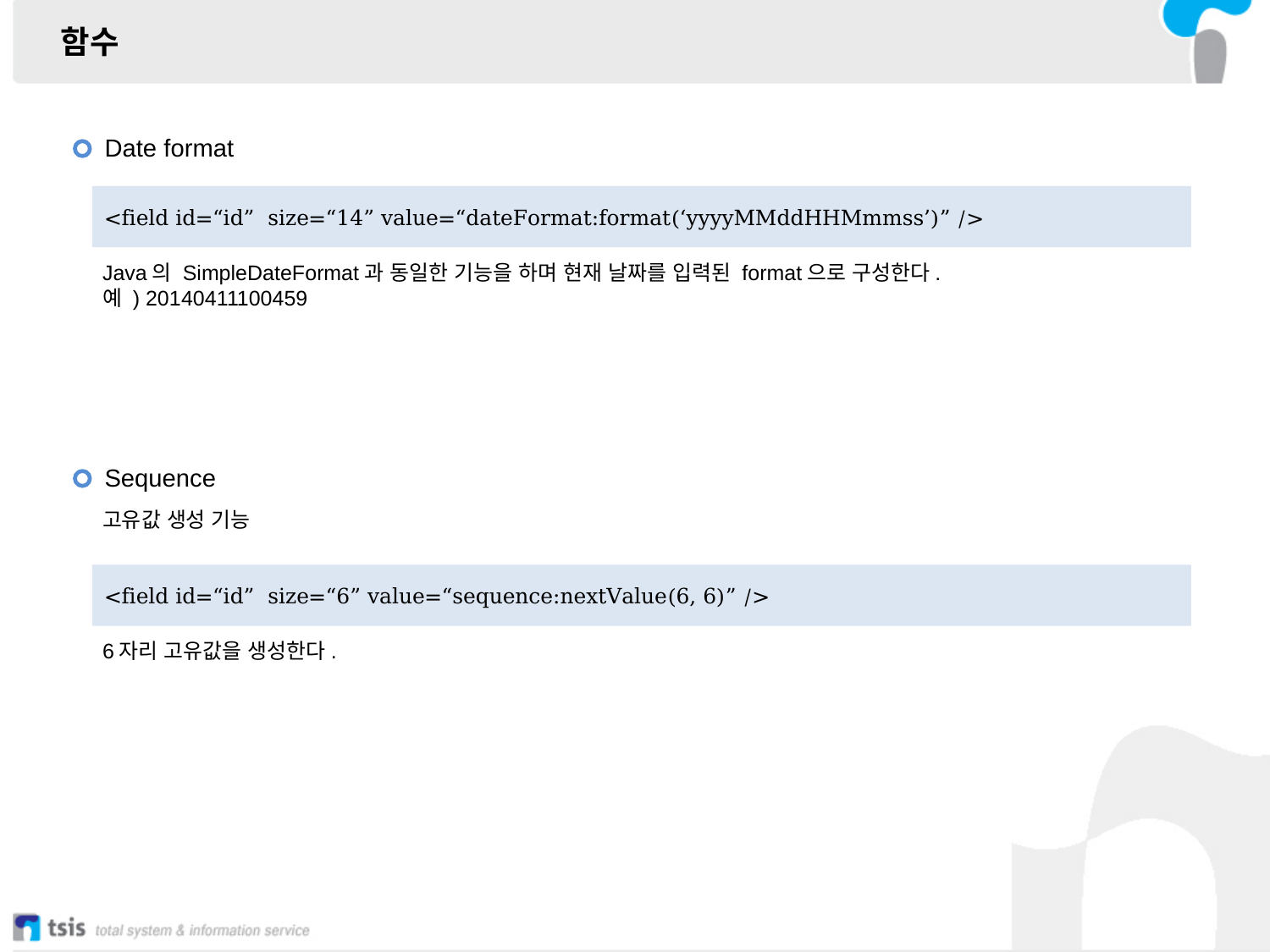

함수
Date format

<field id=“id”  size=“14” value=“dateFormat:format(‘yyyyMMddHHMmmss’)” />
Java의 SimpleDateFormat과 동일한 기능을 하며 현재 날짜를 입력된 format으로 구성한다.
예 ) 20140411100459
Sequence

고유값 생성 기능
<field id=“id”  size=“6” value=“sequence:nextValue(6, 6)” />
6자리 고유값을 생성한다.